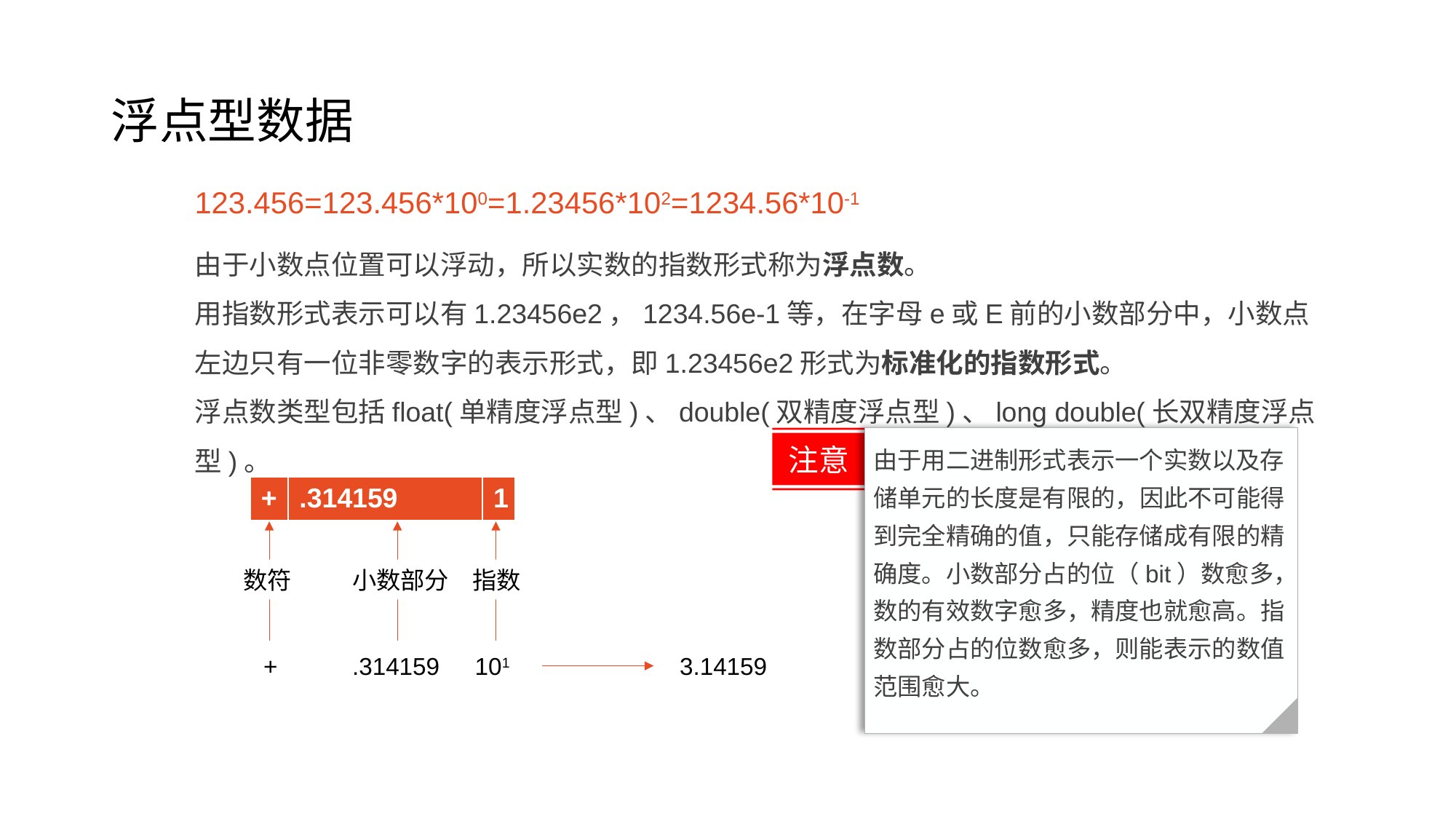

# 浮点型数据
123.456=123.456*100=1.23456*102=1234.56*10-1
由于小数点位置可以浮动，所以实数的指数形式称为浮点数。
用指数形式表示可以有1.23456e2，1234.56e-1等，在字母e或E前的小数部分中，小数点左边只有一位非零数字的表示形式，即1.23456e2形式为标准化的指数形式。
浮点数类型包括float(单精度浮点型)、double(双精度浮点型)、long double(长双精度浮点型)。

注意
由于用二进制形式表示一个实数以及存储单元的长度是有限的，因此不可能得到完全精确的值，只能存储成有限的精确度。小数部分占的位（bit）数愈多，数的有效数字愈多，精度也就愈高。指数部分占的位数愈多，则能表示的数值范围愈大。
| + | .314159 | 1 |
| --- | --- | --- |
数符	小数部分	  指数
   +	.314159	  101		3.14159